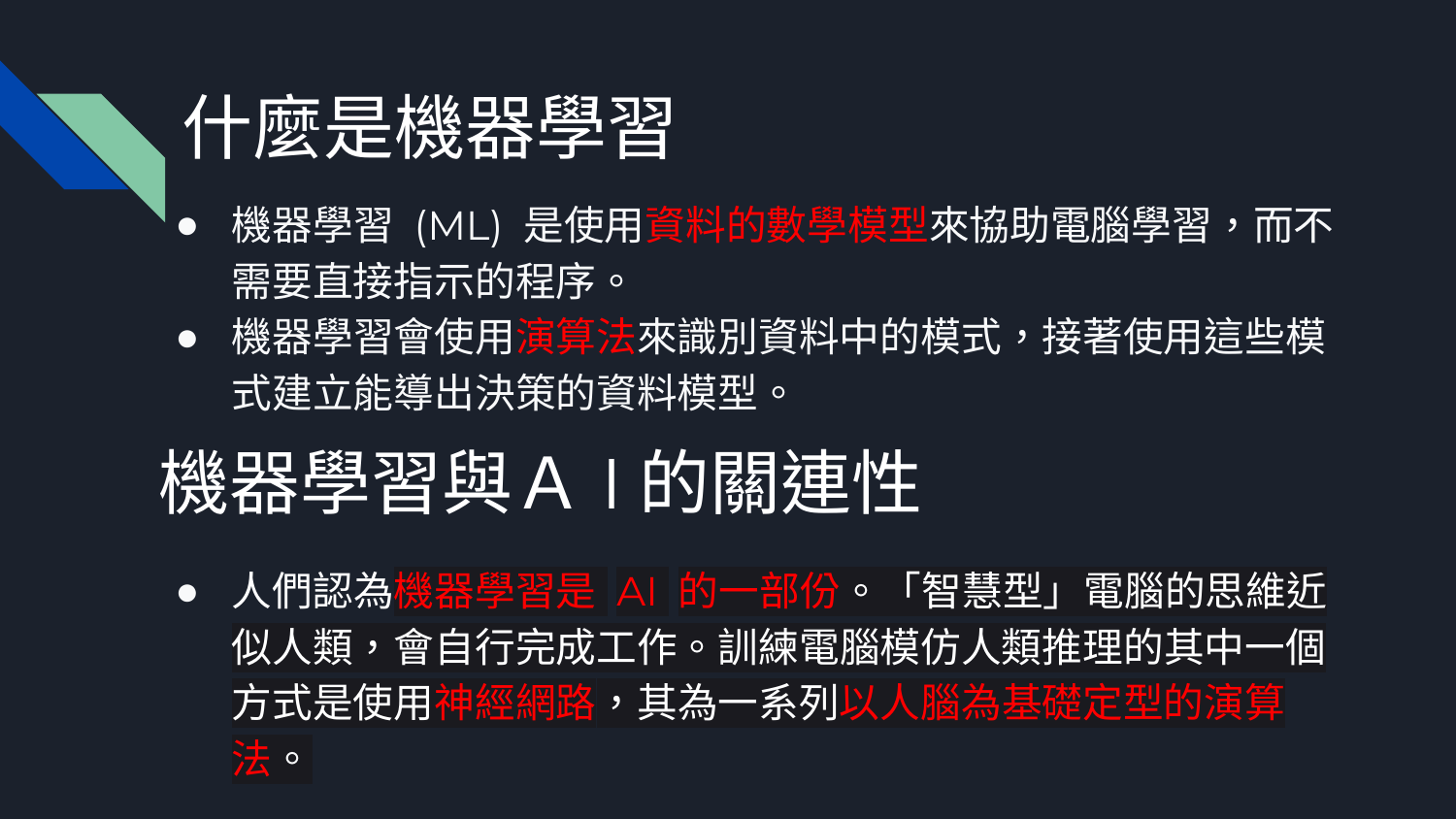

# 什麼是機器學習
機器學習 (ML) 是使用資料的數學模型來協助電腦學習，而不需要直接指示的程序。
機器學習會使用演算法來識別資料中的模式，接著使用這些模式建立能導出決策的資料模型。

人們認為機器學習是 AI 的一部份。「智慧型」電腦的思維近似人類，會自行完成工作。訓練電腦模仿人類推理的其中一個方式是使用神經網路，其為一系列以人腦為基礎定型的演算法。

機器學習與ＡI的關連性